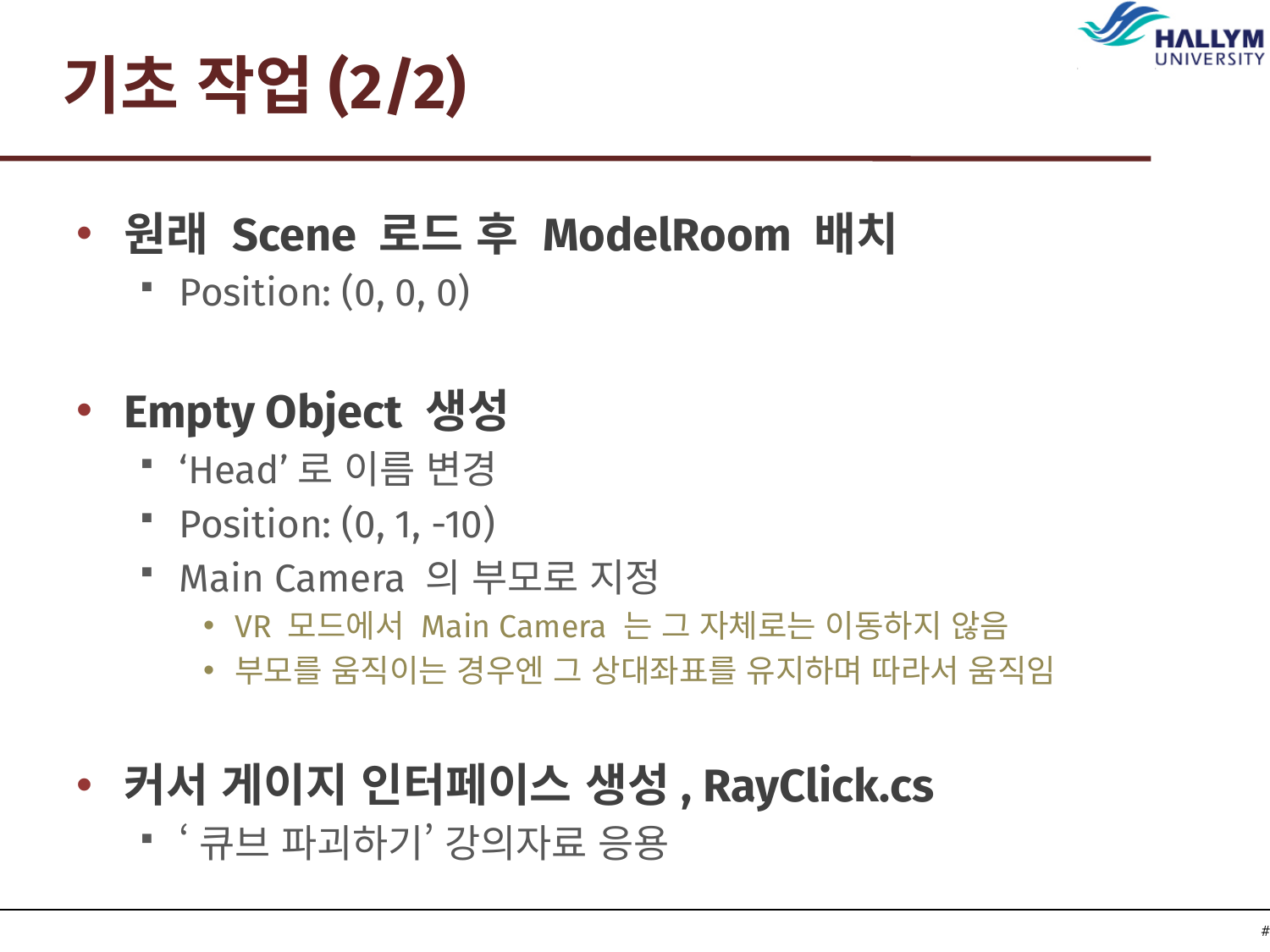

# 기초 작업(2/2)
원래 Scene 로드 후 ModelRoom 배치
Position: (0, 0, 0)

Empty Object 생성
‘Head’로 이름 변경
Position: (0, 1, -10)
Main Camera 의 부모로 지정
VR 모드에서 Main Camera 는 그 자체로는 이동하지 않음
부모를 움직이는 경우엔 그 상대좌표를 유지하며 따라서 움직임

커서 게이지 인터페이스 생성, RayClick.cs
‘큐브 파괴하기’ 강의자료 응용